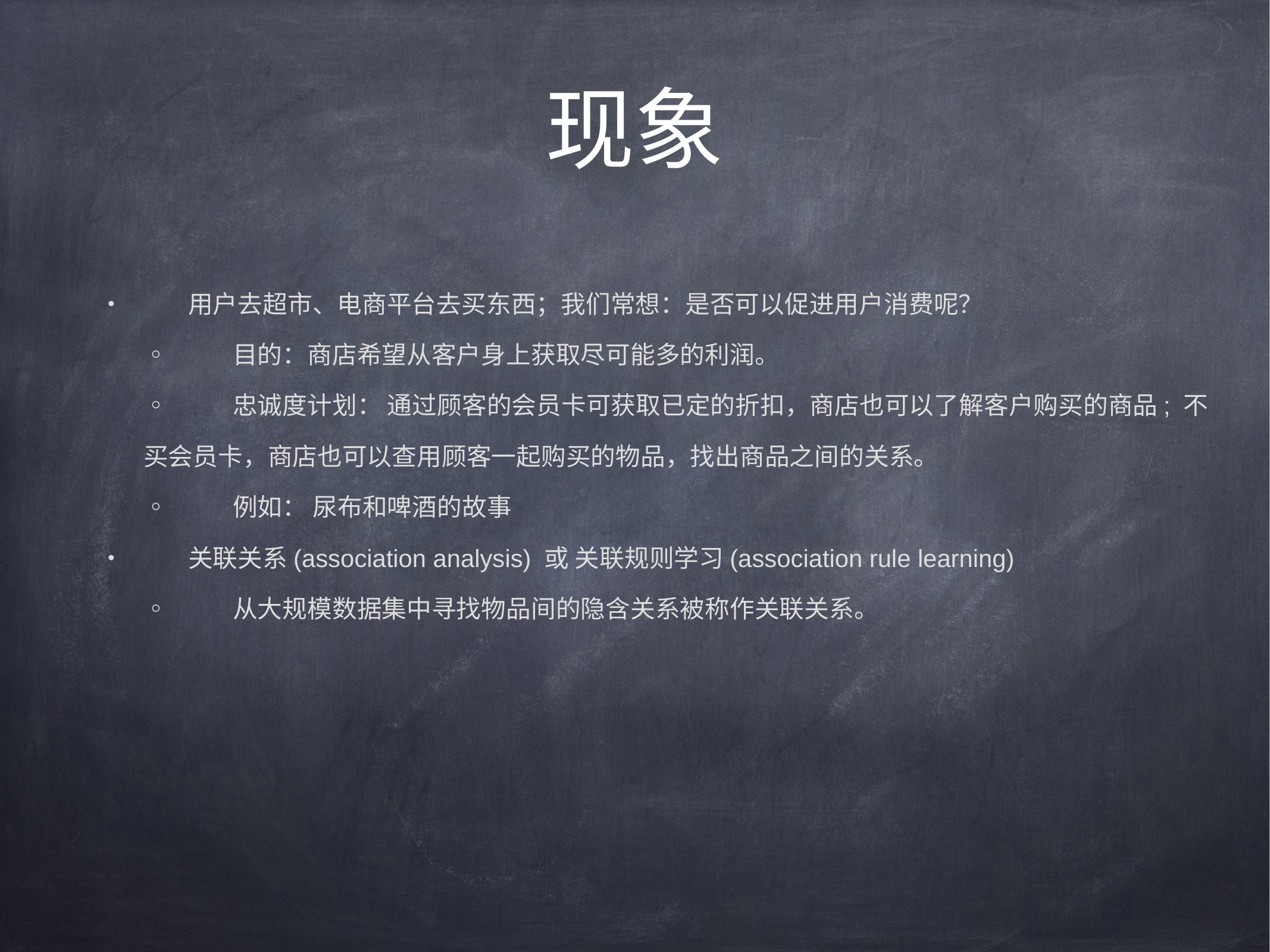

# 现象
	•	用户去超市、电商平台去买东西；我们常想：是否可以促进用户消费呢？
	◦	目的：商店希望从客户身上获取尽可能多的利润。
	◦	忠诚度计划： 通过顾客的会员卡可获取已定的折扣，商店也可以了解客户购买的商品; 不买会员卡，商店也可以查用顾客一起购买的物品，找出商品之间的关系。
	◦	例如： 尿布和啤酒的故事
	•	关联关系(association analysis) 或 关联规则学习(association rule learning)
	◦	从大规模数据集中寻找物品间的隐含关系被称作关联关系。